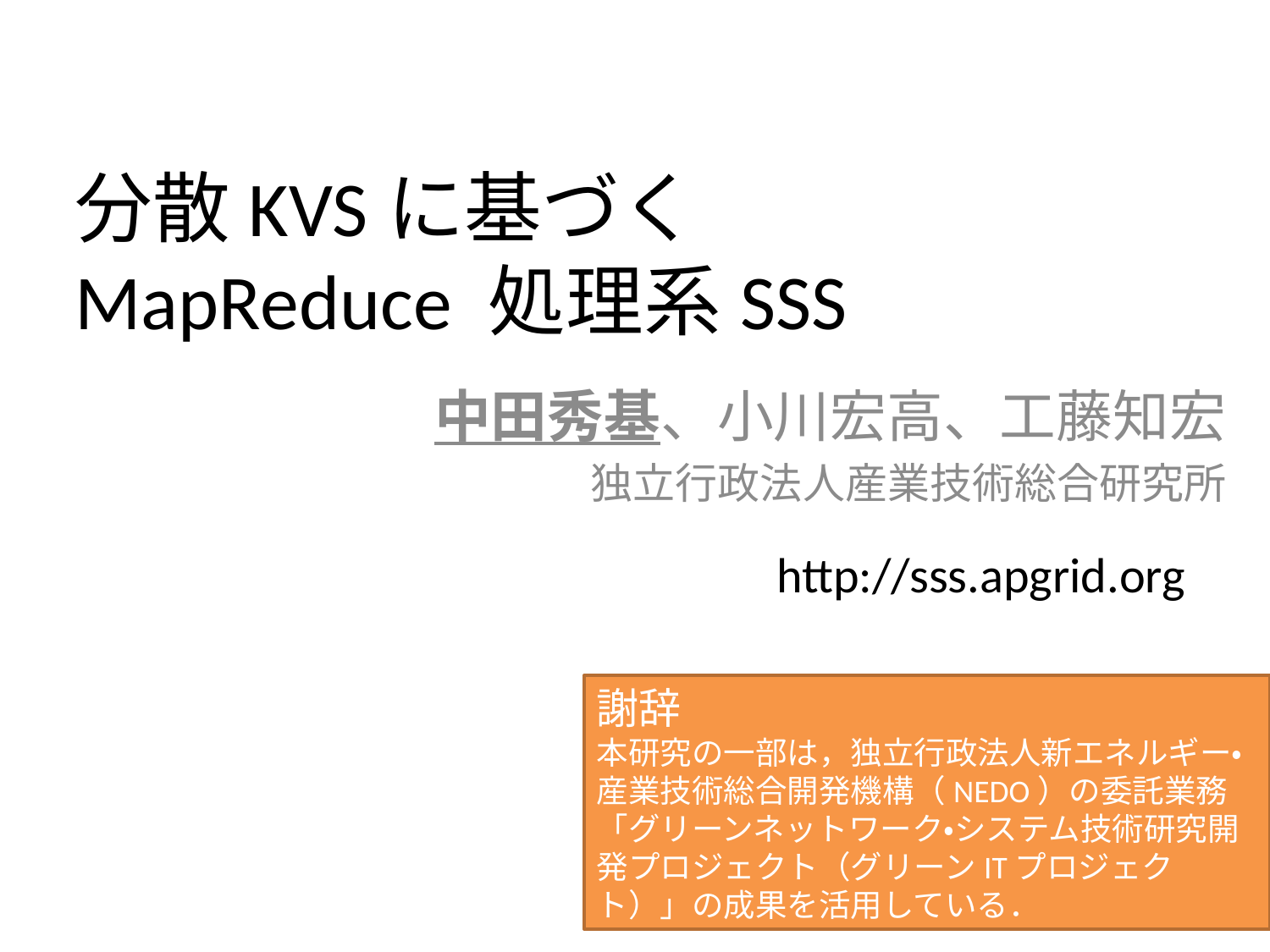

# 分散KVSに基づく MapReduce 処理系SSS
中田秀基、小川宏高、工藤知宏
独立行政法人産業技術総合研究所
http://sss.apgrid.org
謝辞
本研究の一部は，独立行政法人新エネルギー・産業技術総合開発機構（NEDO）の委託業務「グリーンネットワーク・システム技術研究開発プロジェクト（グリーンITプロジェクト）」の成果を活用している．